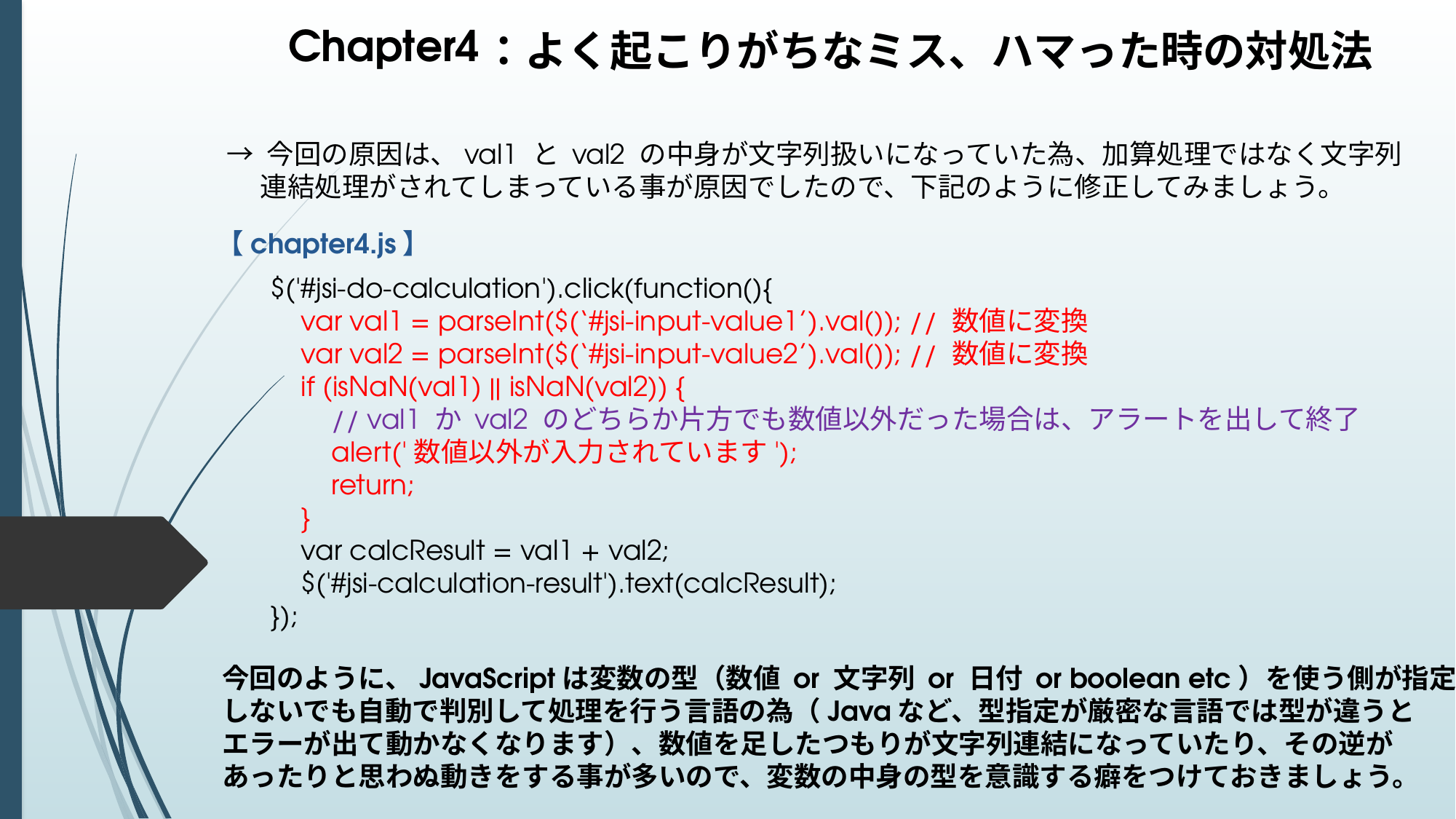

Chapter4
：よく起こりがちなミス、ハマった時の対処法
→ 今回の原因は、val1 と val2 の中身が文字列扱いになっていた為、加算処理ではなく文字列
　 連結処理がされてしまっている事が原因でしたので、下記のように修正してみましょう。
【chapter4.js】
$('#jsi-do-calculation').click(function(){
    var val1 = parseInt($(‘#jsi-input-value1’).val()); // 数値に変換
    var val2 = parseInt($(‘#jsi-input-value2’).val()); // 数値に変換
    if (isNaN(val1) || isNaN(val2)) {
        // val1 か val2 のどちらか片方でも数値以外だった場合は、アラートを出して終了
        alert('数値以外が入力されています');
        return;
    }
    var calcResult = val1 + val2;
    $('#jsi-calculation-result').text(calcResult);
});
今回のように、JavaScriptは変数の型（数値 or 文字列 or 日付 or boolean etc）を使う側が指定
しないでも自動で判別して処理を行う言語の為（Javaなど、型指定が厳密な言語では型が違うと
エラーが出て動かなくなります）、数値を足したつもりが文字列連結になっていたり、その逆が
あったりと思わぬ動きをする事が多いので、変数の中身の型を意識する癖をつけておきましょう。